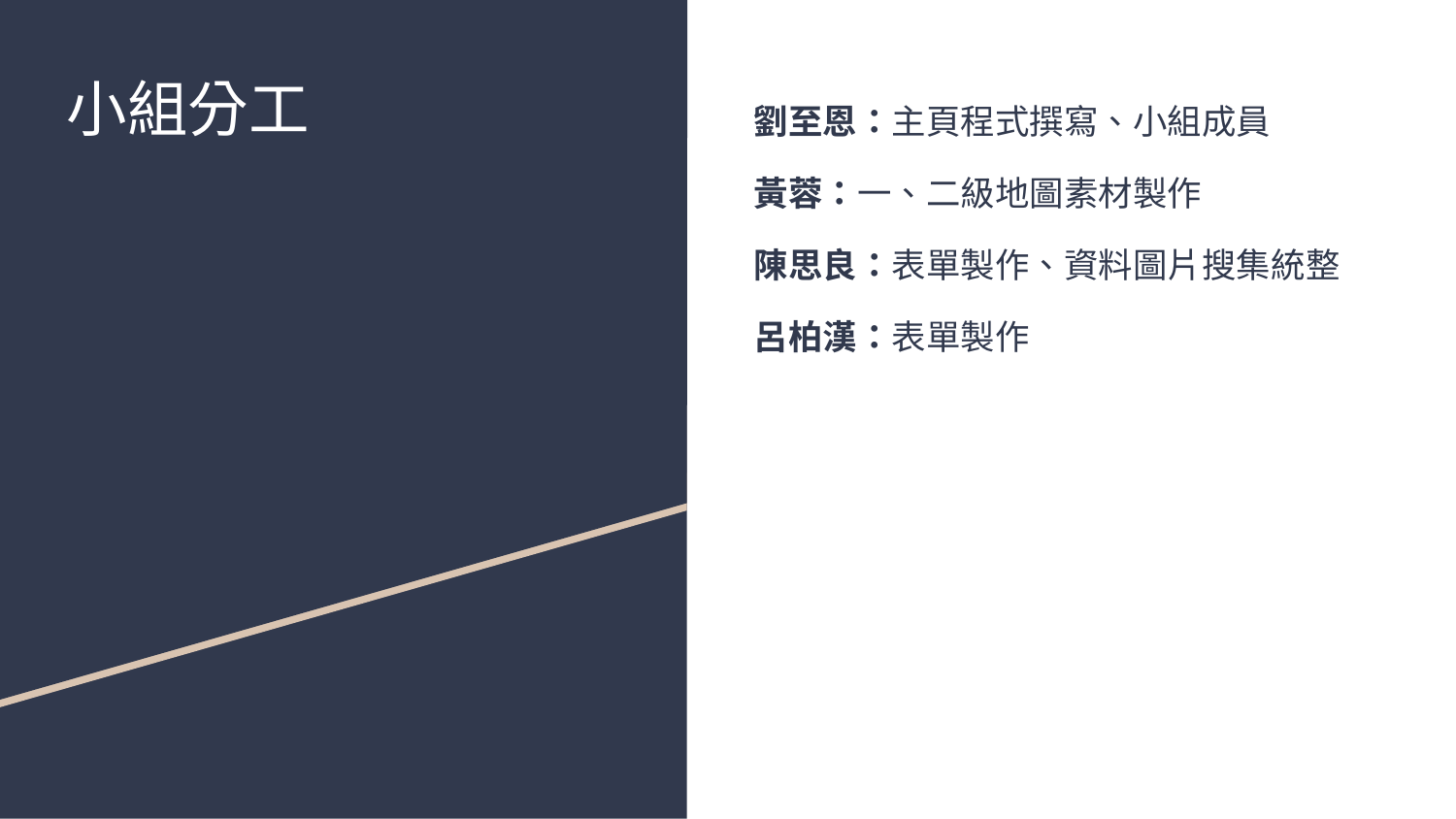

# 小組分工
劉至恩：主頁程式撰寫、小組成員
黃蓉：一、二級地圖素材製作
陳思良：表單製作、資料圖片搜集統整
呂柏漢：表單製作